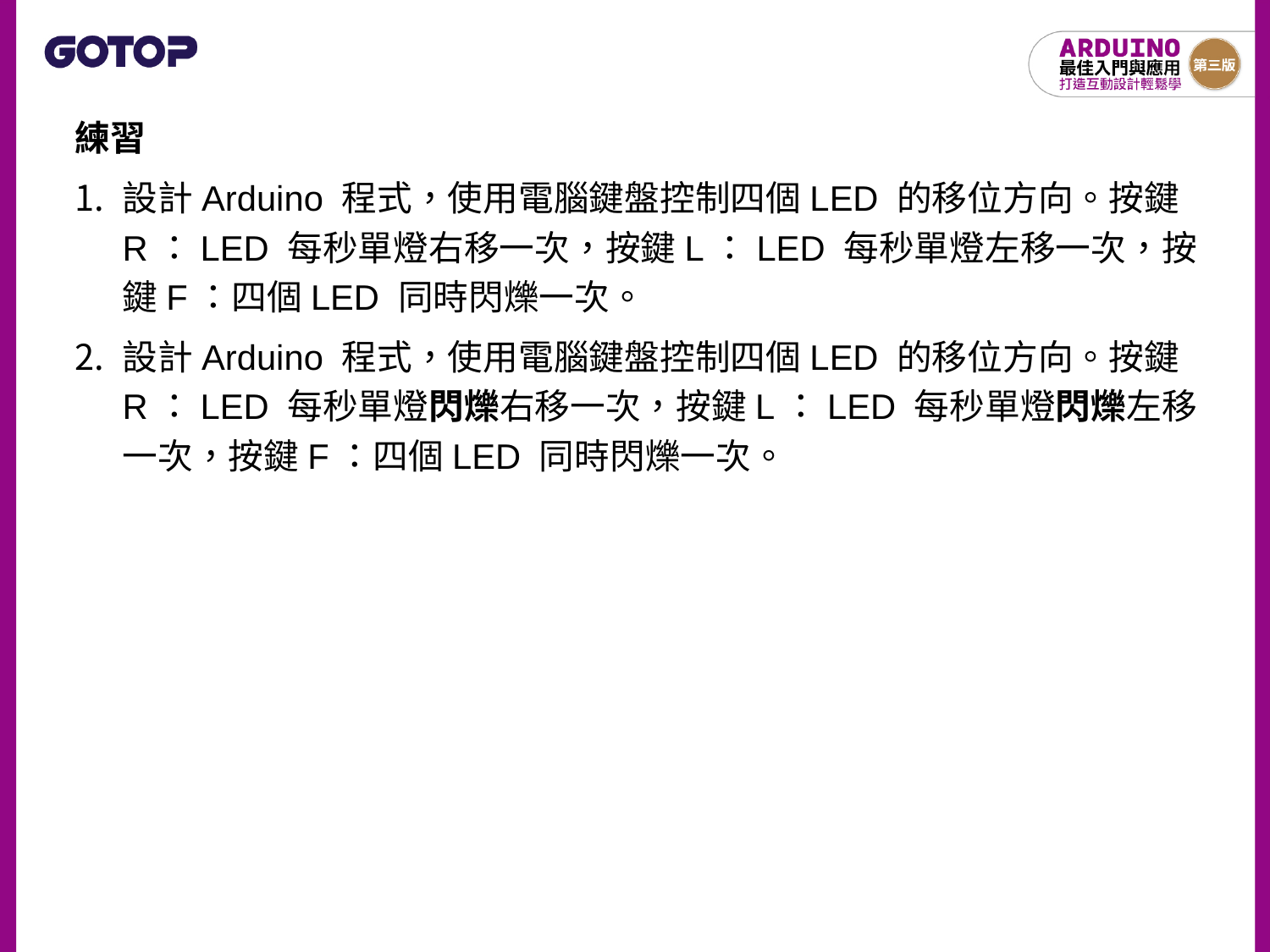

練習
設計Arduino 程式，使用電腦鍵盤控制四個LED 的移位方向。按鍵R：LED 每秒單燈右移一次，按鍵L：LED 每秒單燈左移一次，按鍵F：四個LED 同時閃爍一次。
設計Arduino 程式，使用電腦鍵盤控制四個LED 的移位方向。按鍵R：LED 每秒單燈閃爍右移一次，按鍵L：LED 每秒單燈閃爍左移一次，按鍵F：四個LED 同時閃爍一次。